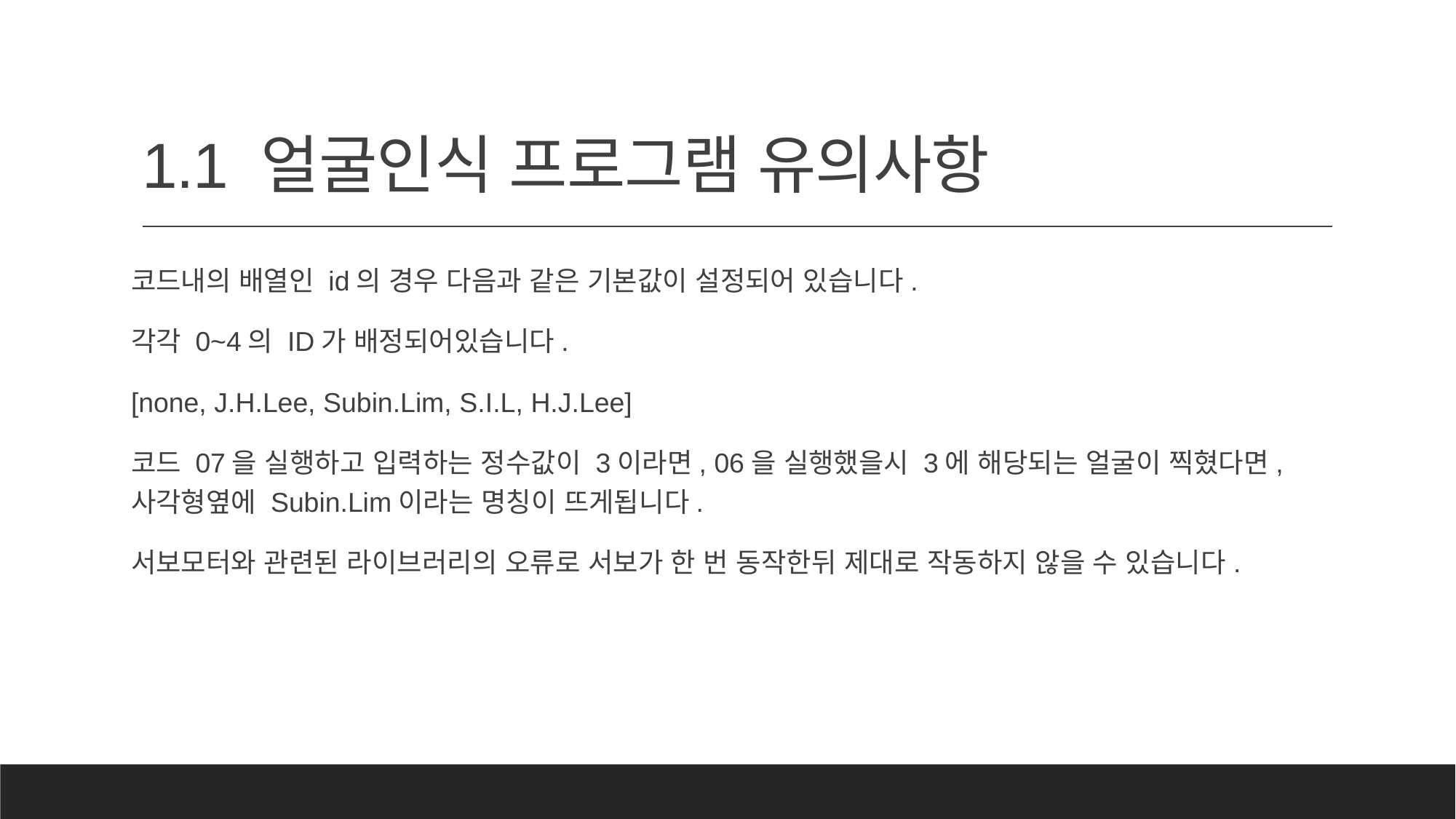

# 1.1 얼굴인식 프로그램 유의사항
코드내의 배열인 id의 경우 다음과 같은 기본값이 설정되어 있습니다.
각각 0~4의 ID가 배정되어있습니다.
[none, J.H.Lee, Subin.Lim, S.I.L, H.J.Lee]
코드 07을 실행하고 입력하는 정수값이 3이라면, 06을 실행했을시 3에 해당되는 얼굴이 찍혔다면,  사각형옆에 Subin.Lim이라는 명칭이 뜨게됩니다.
서보모터와 관련된 라이브러리의 오류로 서보가 한 번 동작한뒤 제대로 작동하지 않을 수 있습니다.